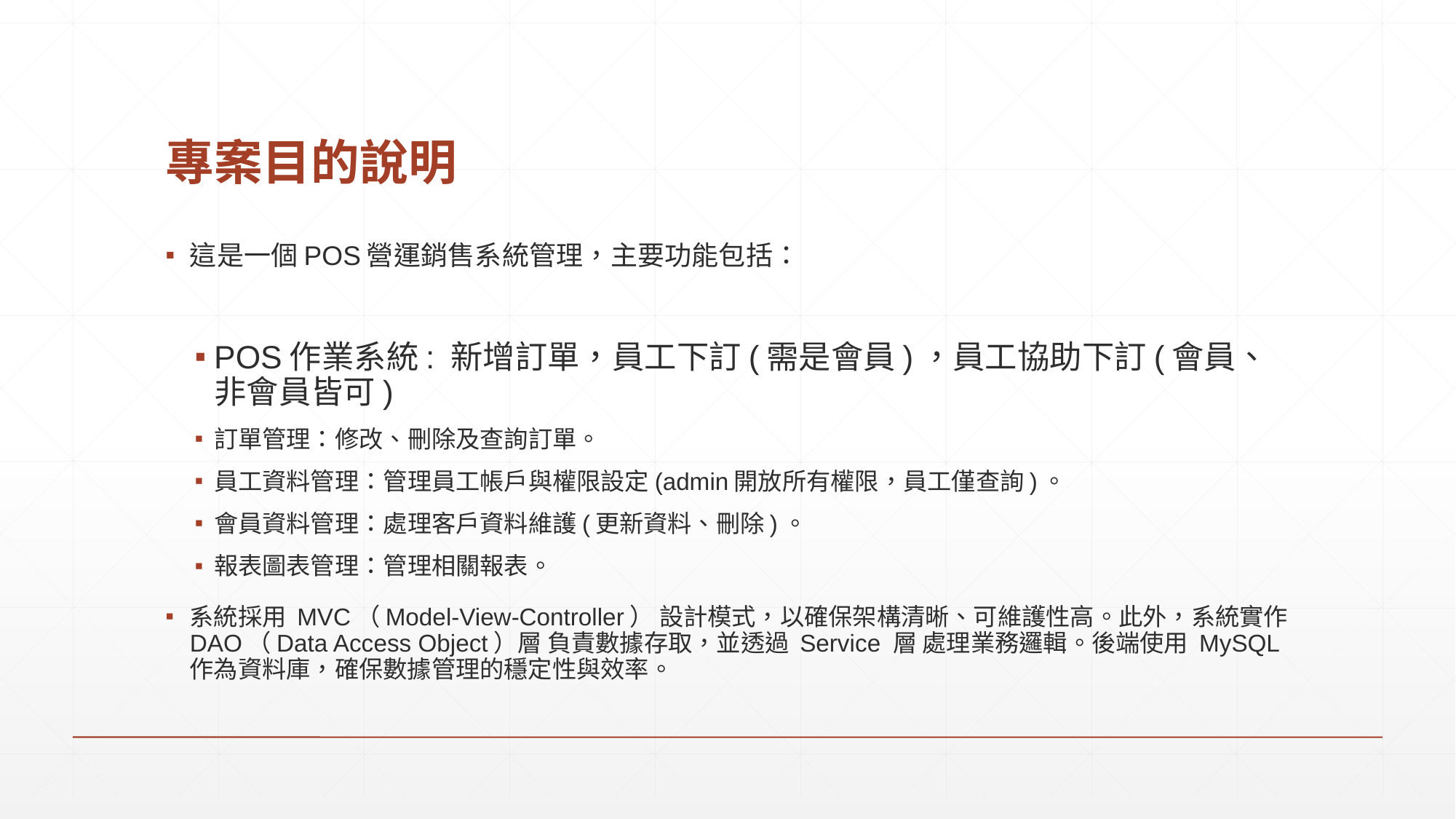

# 專案目的說明
這是一個POS營運銷售系統管理，主要功能包括：

POS作業系統: 新增訂單，員工下訂(需是會員)，員工協助下訂(會員、非會員皆可)
訂單管理：修改、刪除及查詢訂單。
員工資料管理：管理員工帳戶與權限設定(admin開放所有權限，員工僅查詢)。
會員資料管理：處理客戶資料維護(更新資料、刪除)。
報表圖表管理：管理相關報表。
系統採用 MVC（Model-View-Controller） 設計模式，以確保架構清晰、可維護性高。此外，系統實作 DAO（Data Access Object）層 負責數據存取，並透過 Service 層 處理業務邏輯。後端使用 MySQL 作為資料庫，確保數據管理的穩定性與效率。